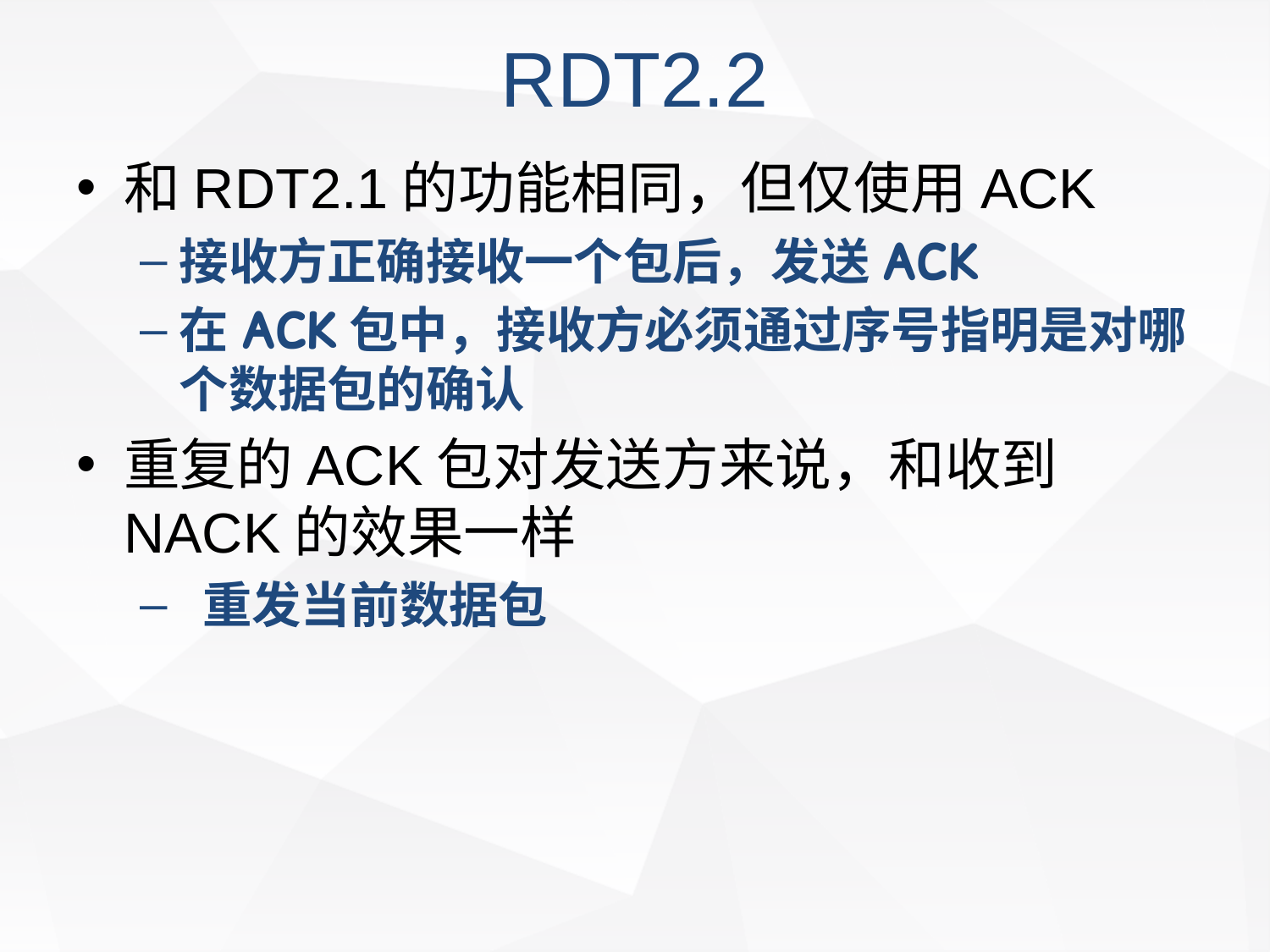

RDT2.2
和RDT2.1的功能相同，但仅使用ACK
接收方正确接收一个包后，发送ACK
在ACK包中，接收方必须通过序号指明是对哪个数据包的确认
重复的ACK包对发送方来说，和收到NACK的效果一样
 重发当前数据包